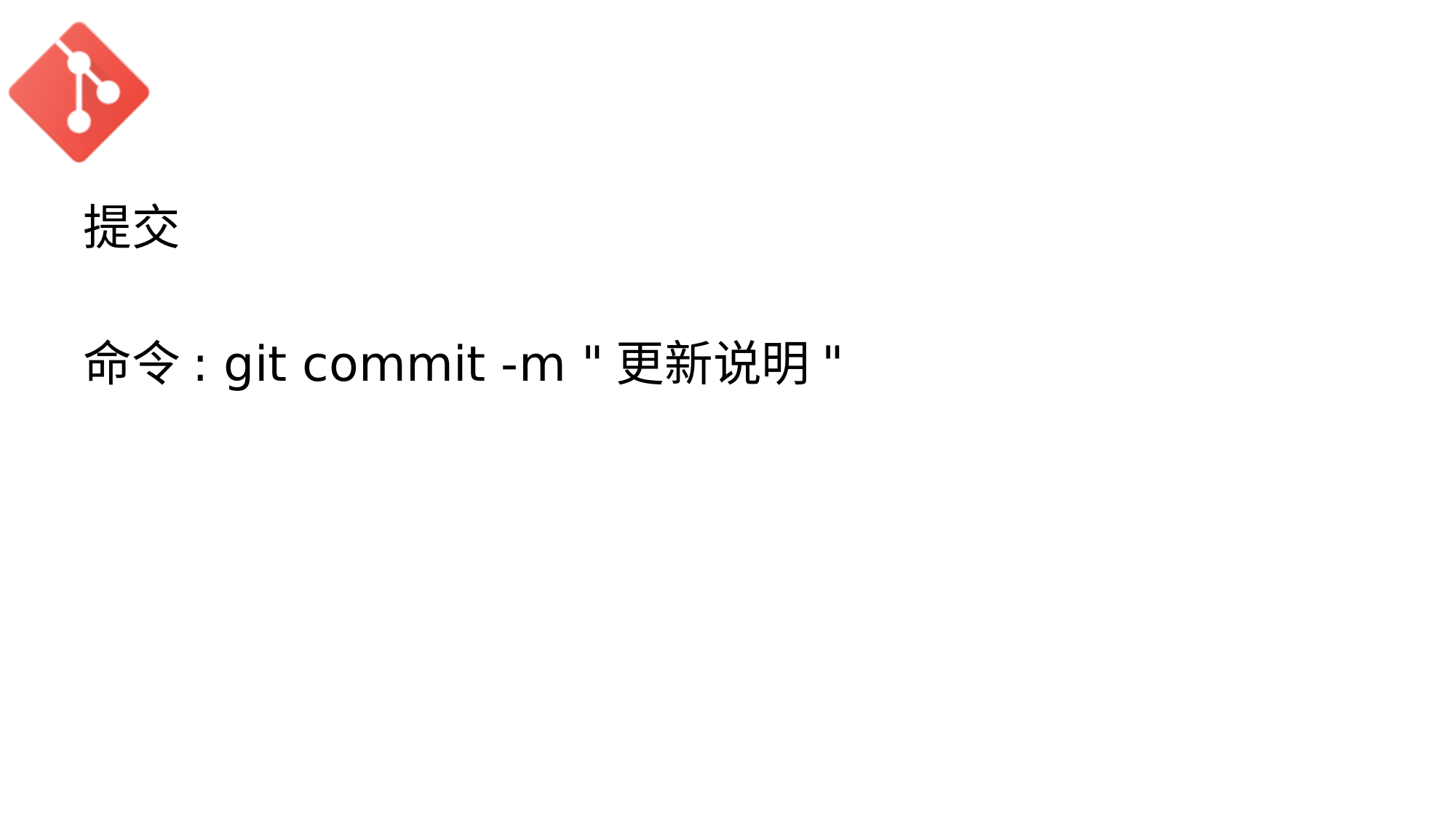

#
提交

命令: git commit -m "更新说明"